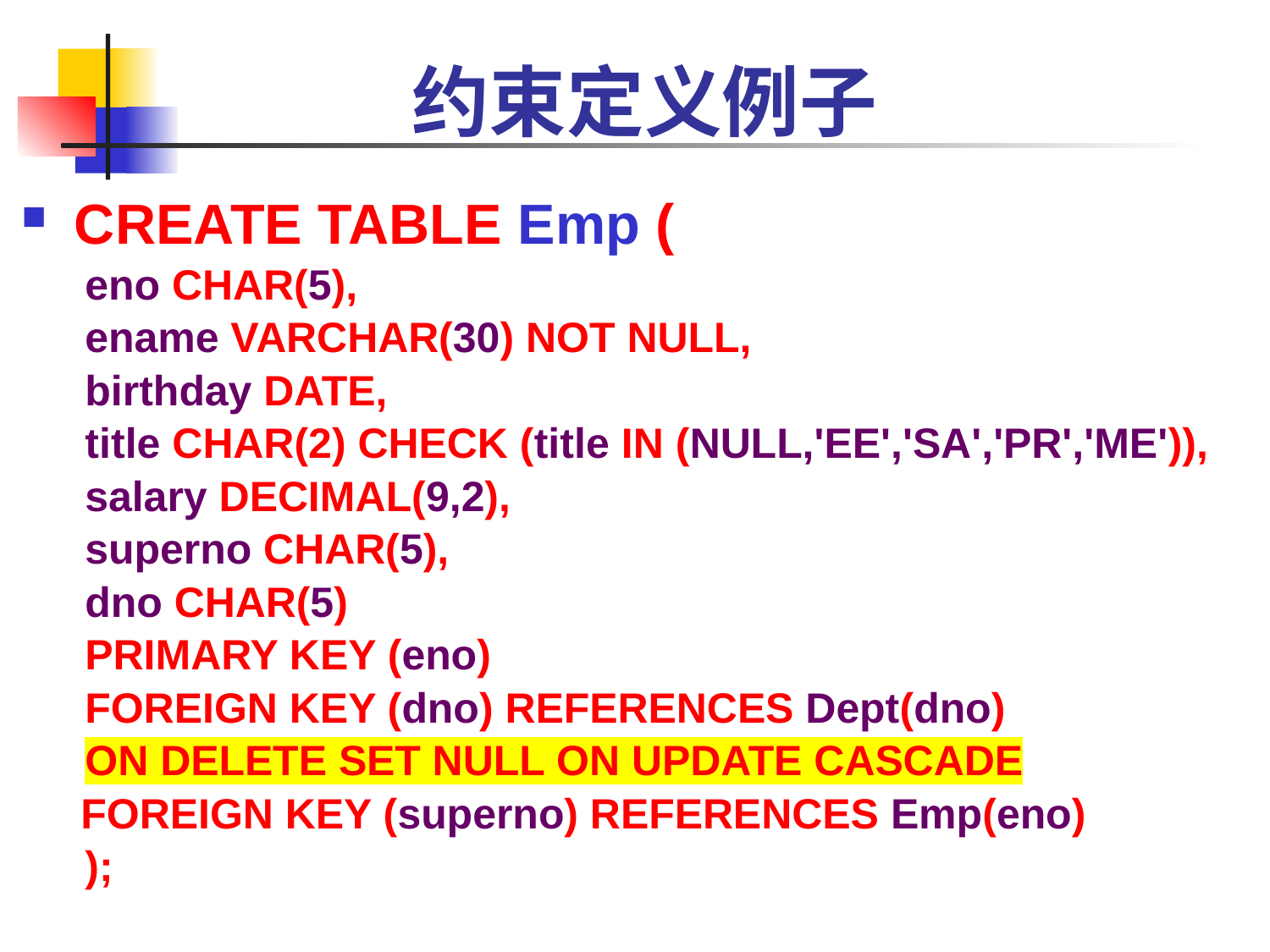

# 约束定义例子
CREATE TABLE Emp (
eno CHAR(5),
ename VARCHAR(30) NOT NULL,
birthday DATE,
title CHAR(2) CHECK (title IN (NULL,'EE','SA','PR','ME')),
salary DECIMAL(9,2),
superno CHAR(5),
dno CHAR(5)
PRIMARY KEY (eno)
FOREIGN KEY (dno) REFERENCES Dept(dno)
ON DELETE SET NULL ON UPDATE CASCADE
     FOREIGN KEY (superno) REFERENCES Emp(eno)
);